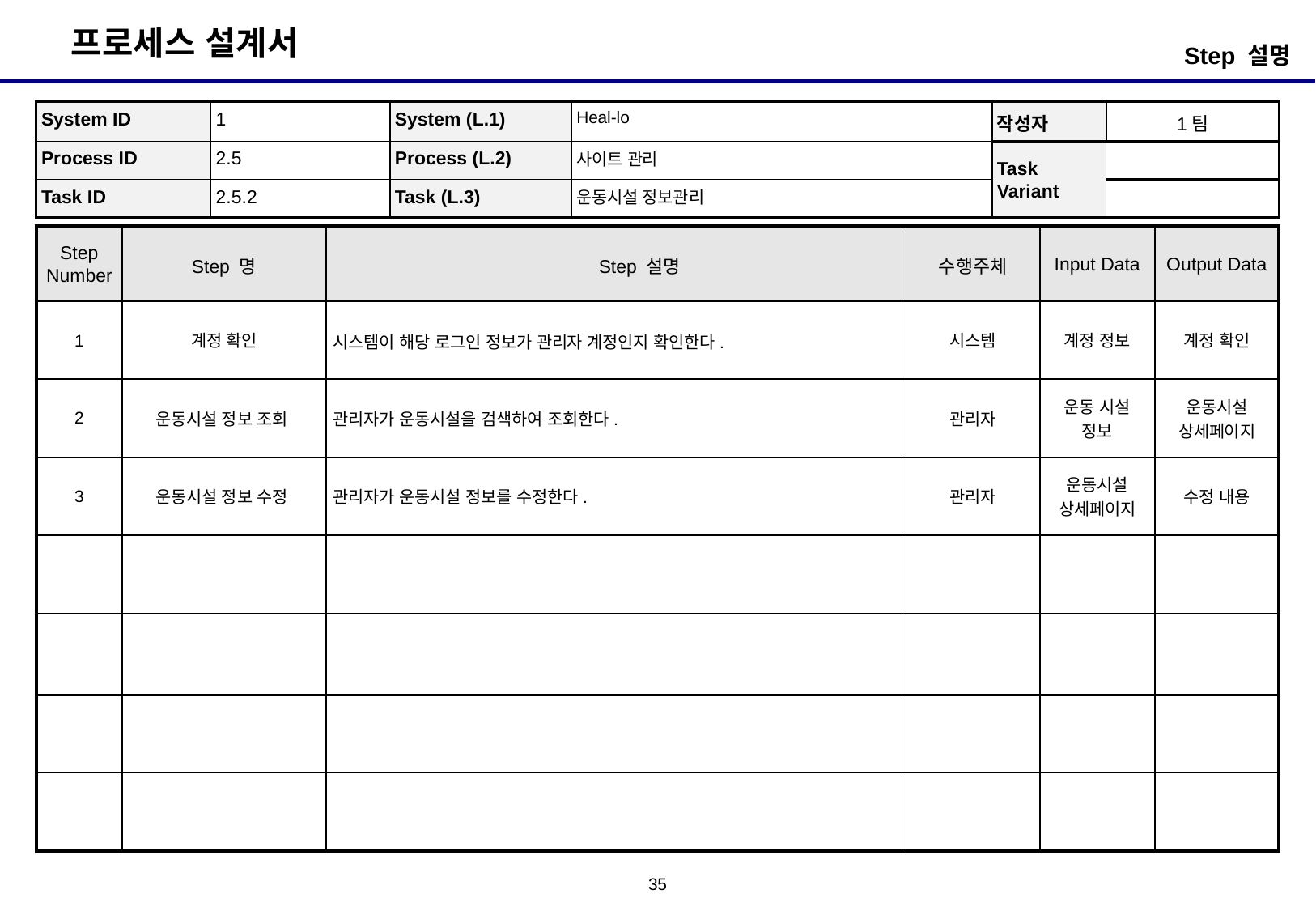

Step 설명
| System ID | 1 | System (L.1) | Heal-lo | 작성자 | 1팀 |
| --- | --- | --- | --- | --- | --- |
| Process ID | 2.5 | Process (L.2) | 사이트 관리 | Task Variant |  |
| Task ID | 2.5.2 | Task (L.3) | 운동시설 정보관리 |  |  |
| Step Number | Step 명 | Step 설명 | 수행주체 | Input Data | Output Data |
| --- | --- | --- | --- | --- | --- |
| 1 | 계정 확인 | 시스템이 해당 로그인 정보가 관리자 계정인지 확인한다. | 시스템 | 계정 정보 | 계정 확인 |
| 2 | 운동시설 정보 조회 | 관리자가 운동시설을 검색하여 조회한다. | 관리자 | 운동 시설 정보 | 운동시설 상세페이지 |
| 3 | 운동시설 정보 수정 | 관리자가 운동시설 정보를 수정한다. | 관리자 | 운동시설 상세페이지 | 수정 내용 |
|  |  |  |  |  |  |
|  |  |  |  |  |  |
|  |  |  |  |  |  |
|  |  |  |  |  |  |